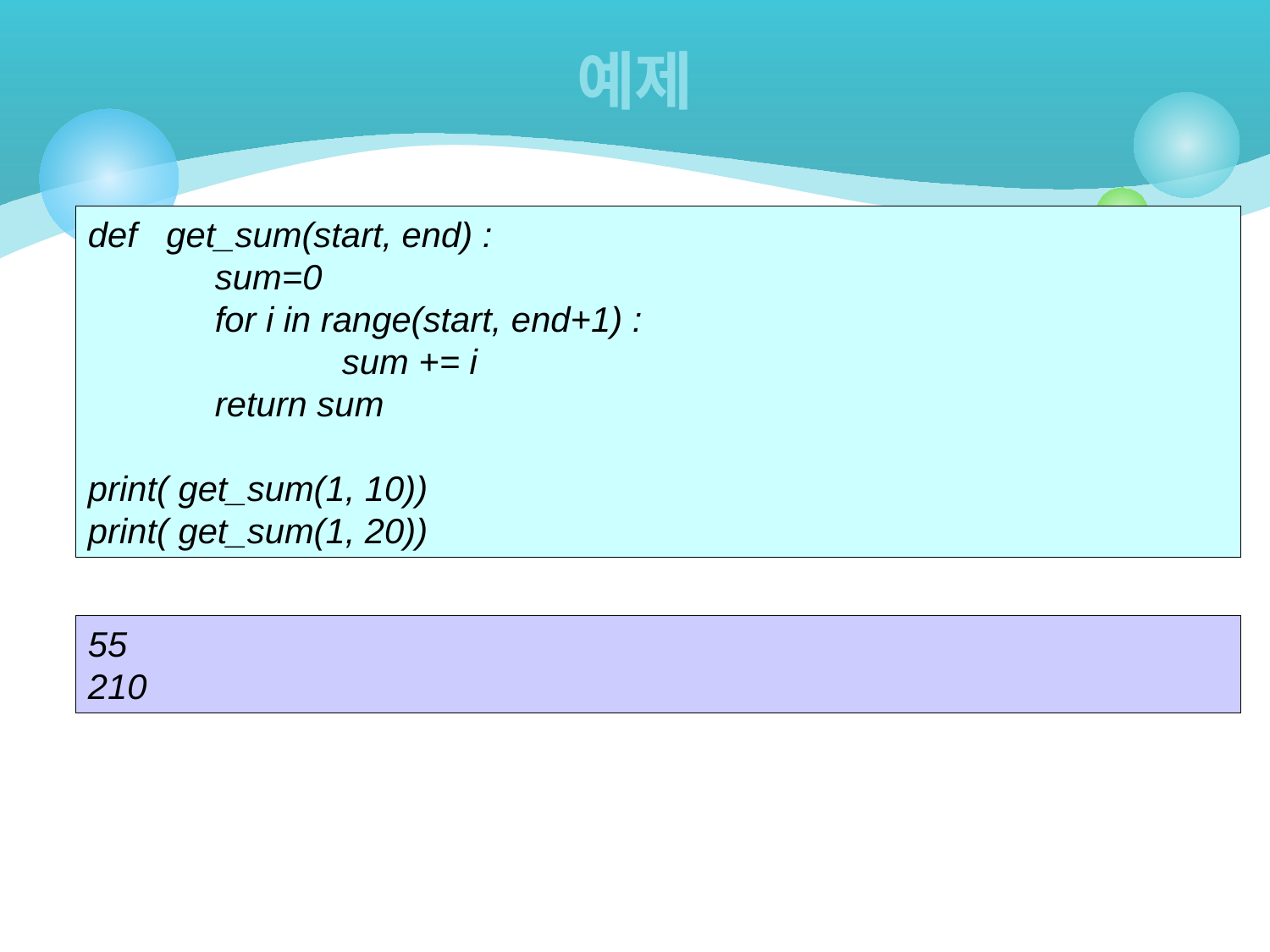

# 예제
def   get_sum(start, end) :
	sum=0
	for i in range(start, end+1) :
		sum += i
	return sum

print( get_sum(1, 10))
print( get_sum(1, 20))

55
210